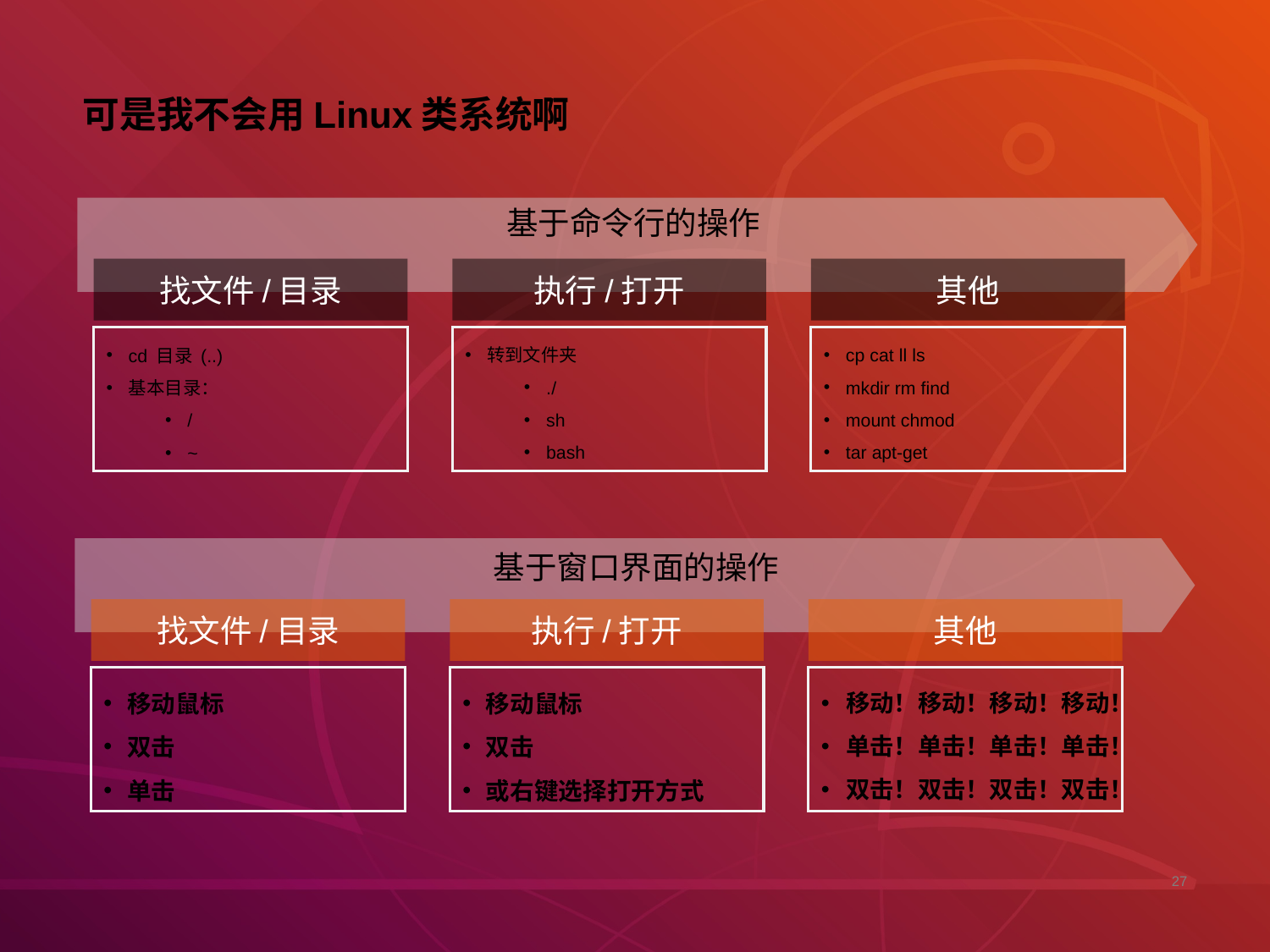

# 可是我不会用Linux类系统啊
基于命令行的操作

基于命令行的操作

找文件/目录
cd 目录 (..)
基本目录：
/
~
执行/打开
转到文件夹
./
sh
bash
其他
cp cat ll ls
mkdir rm find
mount chmod
tar apt-get
找文件/目录
cd 目录 (..)
基本目录：
/
~
执行/打开
转到文件夹
./
sh
bash
其他
cp cat ll ls
mkdir rm find
mount chmod
tar apt-get

基于窗口界面的操作

基于窗口界面的操作
找文件/目录
移动鼠标
双击
单击
执行/打开
移动鼠标
双击
或右键选择打开方式
其他
移动！移动！移动！移动！
单击！单击！单击！单击！
双击！双击！双击！双击！
找文件/目录
移动鼠标
双击
单击
执行/打开
移动鼠标
双击
或右键选择打开方式
其他
移动！移动！移动！移动！
单击！单击！单击！单击！
双击！双击！双击！双击！
27